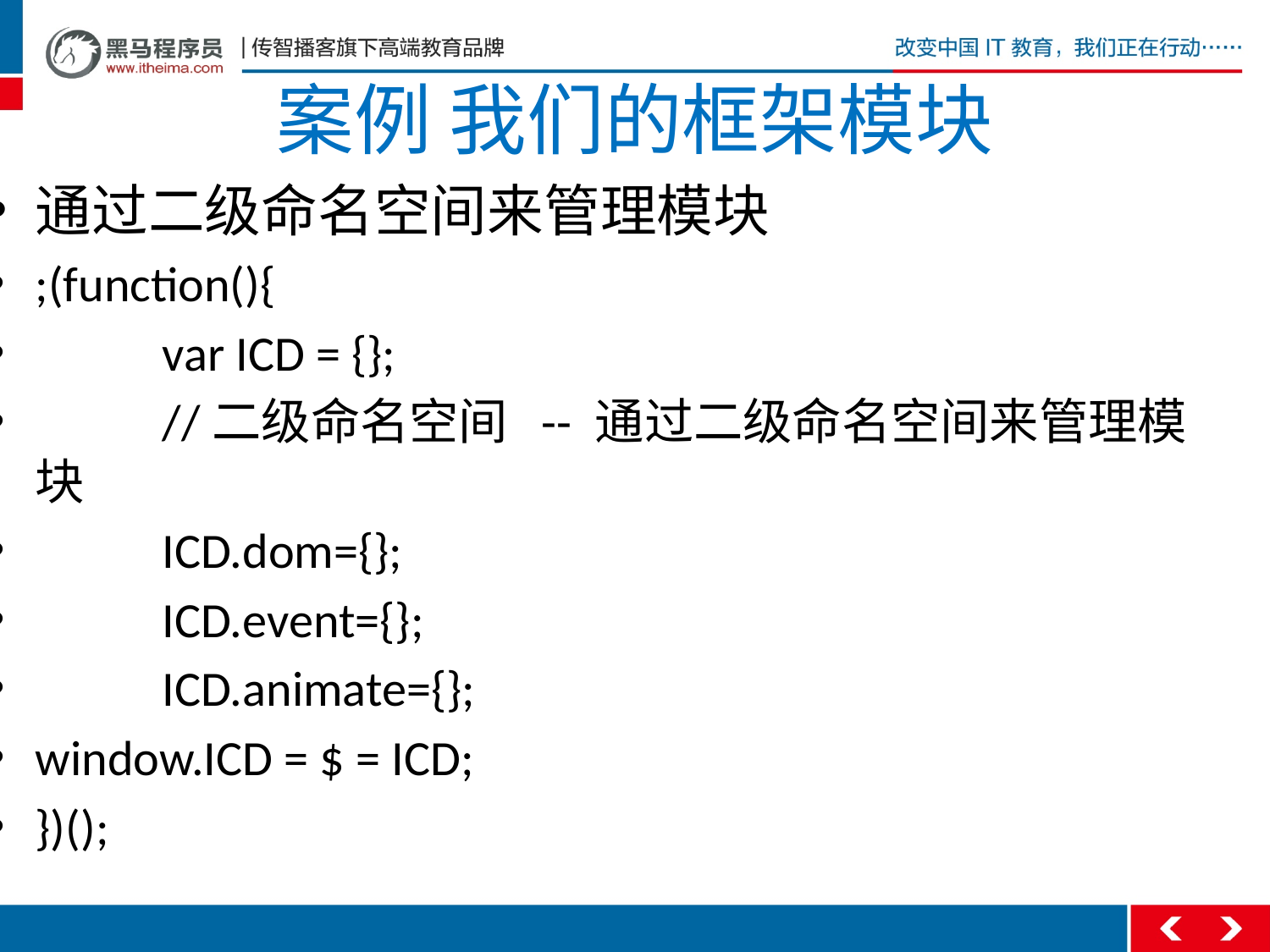

# 案例 我们的框架模块
通过二级命名空间来管理模块
;(function(){
	var ICD = {};
	//二级命名空间  -- 通过二级命名空间来管理模块
	ICD.dom={};
	ICD.event={};
	ICD.animate={};
window.ICD = $ = ICD;
})();